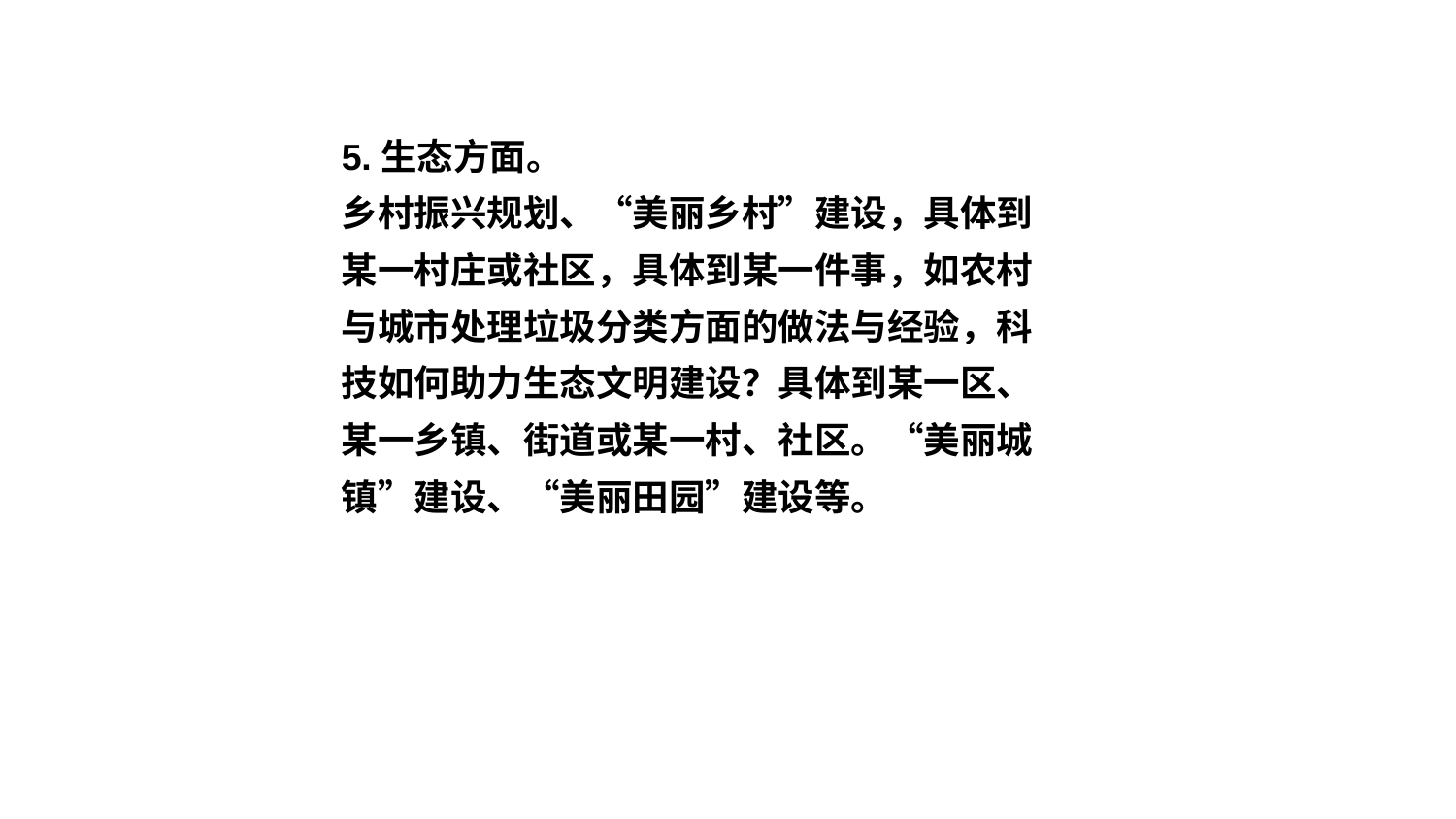

5.生态方面。
乡村振兴规划、“美丽乡村”建设，具体到某一村庄或社区，具体到某一件事，如农村与城市处理垃圾分类方面的做法与经验，科技如何助力生态文明建设？具体到某一区、某一乡镇、街道或某一村、社区。“美丽城镇”建设、“美丽田园”建设等。